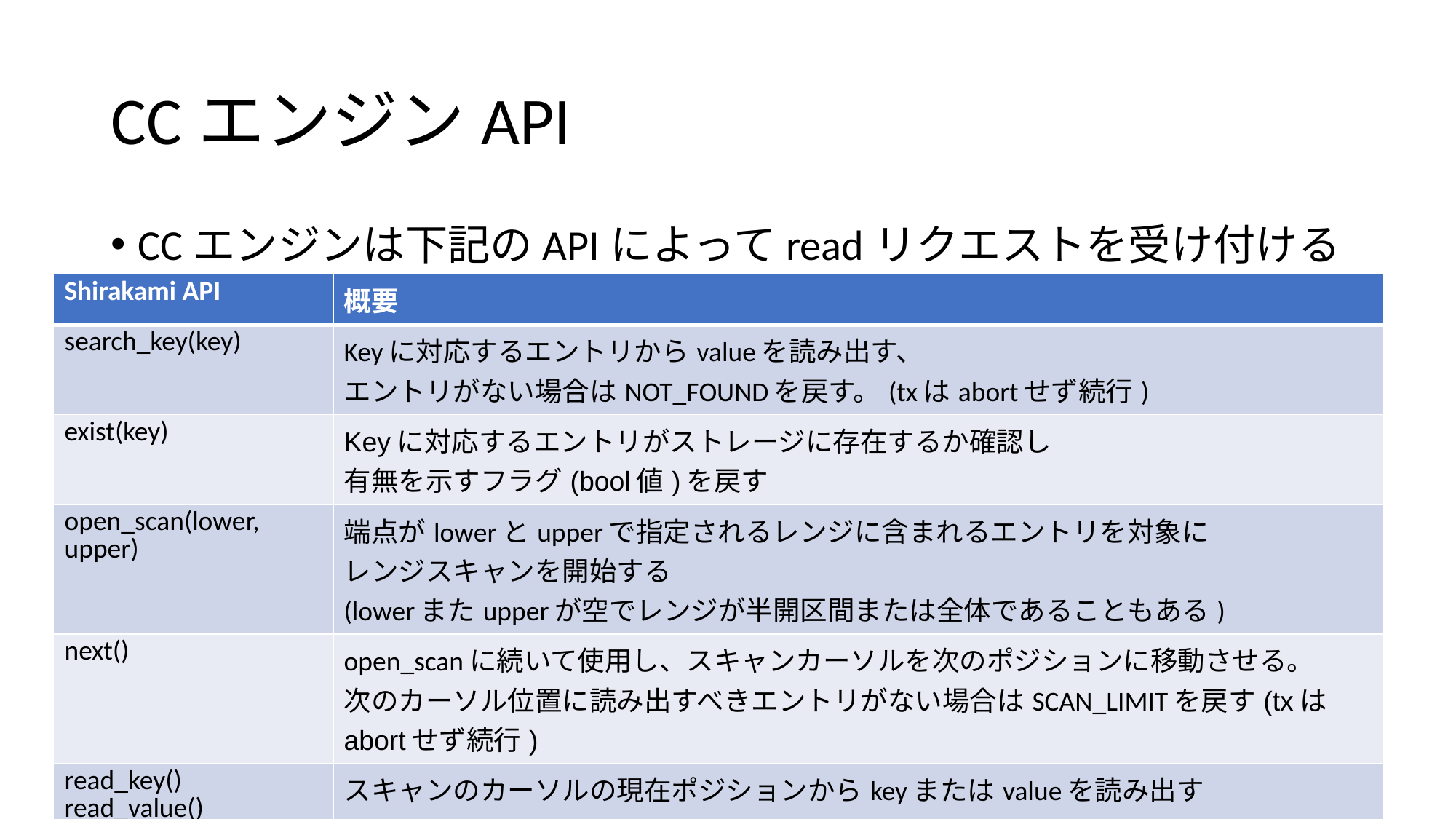

# CCエンジンAPI
CCエンジンは下記のAPIによってreadリクエストを受け付ける
| Shirakami API | 概要 |
| --- | --- |
| search\_key(key) | Keyに対応するエントリからvalueを読み出す、 エントリがない場合はNOT\_FOUNDを戻す。(txはabortせず続行) |
| exist(key) | Keyに対応するエントリがストレージに存在するか確認し 有無を示すフラグ(bool値)を戻す |
| open\_scan(lower, upper) | 端点がlowerとupperで指定されるレンジに含まれるエントリを対象に レンジスキャンを開始する (lowerまたupperが空でレンジが半開区間または全体であることもある) |
| next() | open\_scanに続いて使用し、スキャンカーソルを次のポジションに移動させる。 次のカーソル位置に読み出すべきエントリがない場合はSCAN\_LIMITを戻す(txはabortせず続行) |
| read\_key() read\_value() | スキャンのカーソルの現在ポジションからkeyまたはvalueを読み出す |